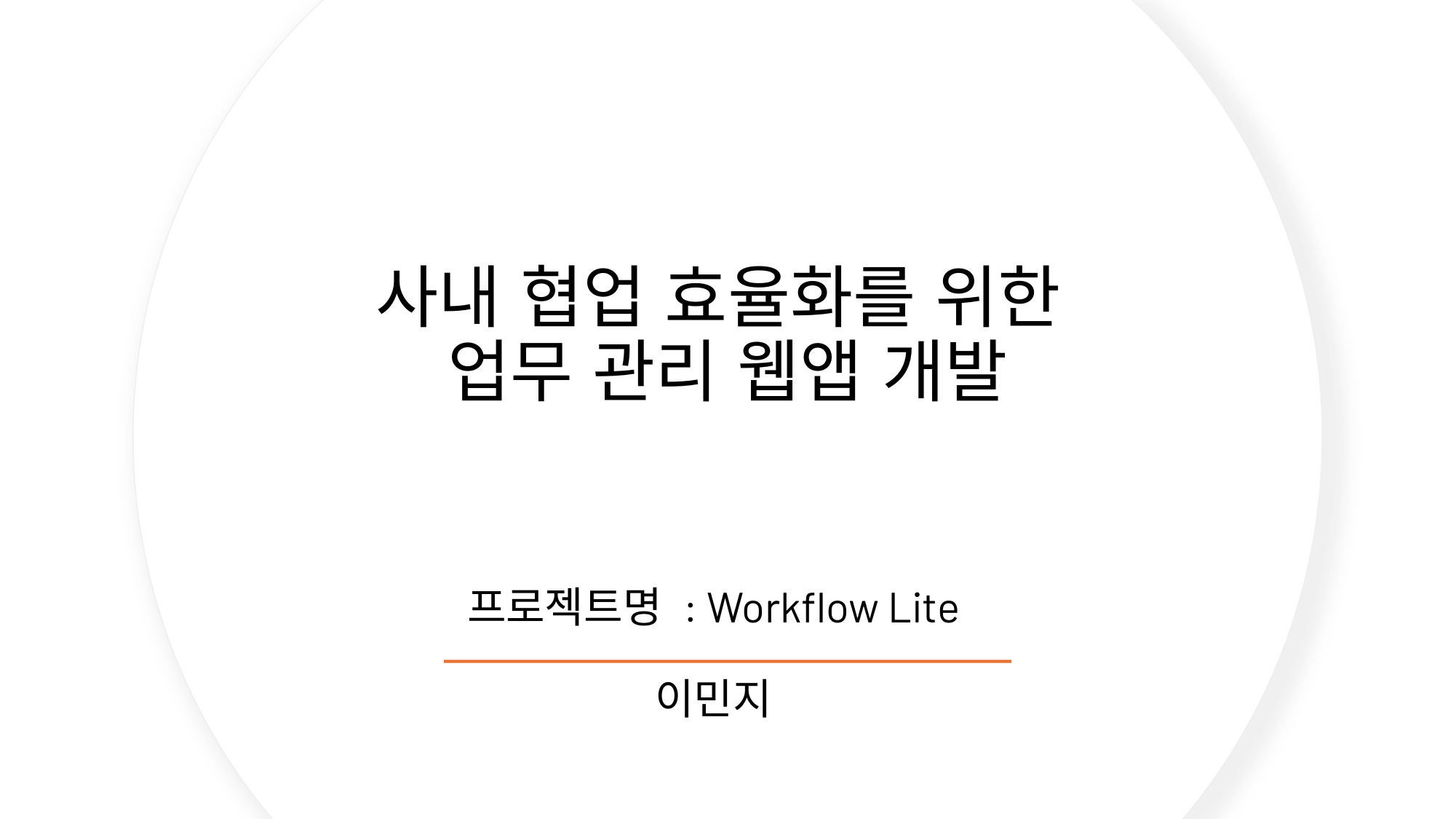

# 사내 협업 효율화를 위한 업무 관리 웹앱 개발
프로젝트명 : Workflow Lite

이민지